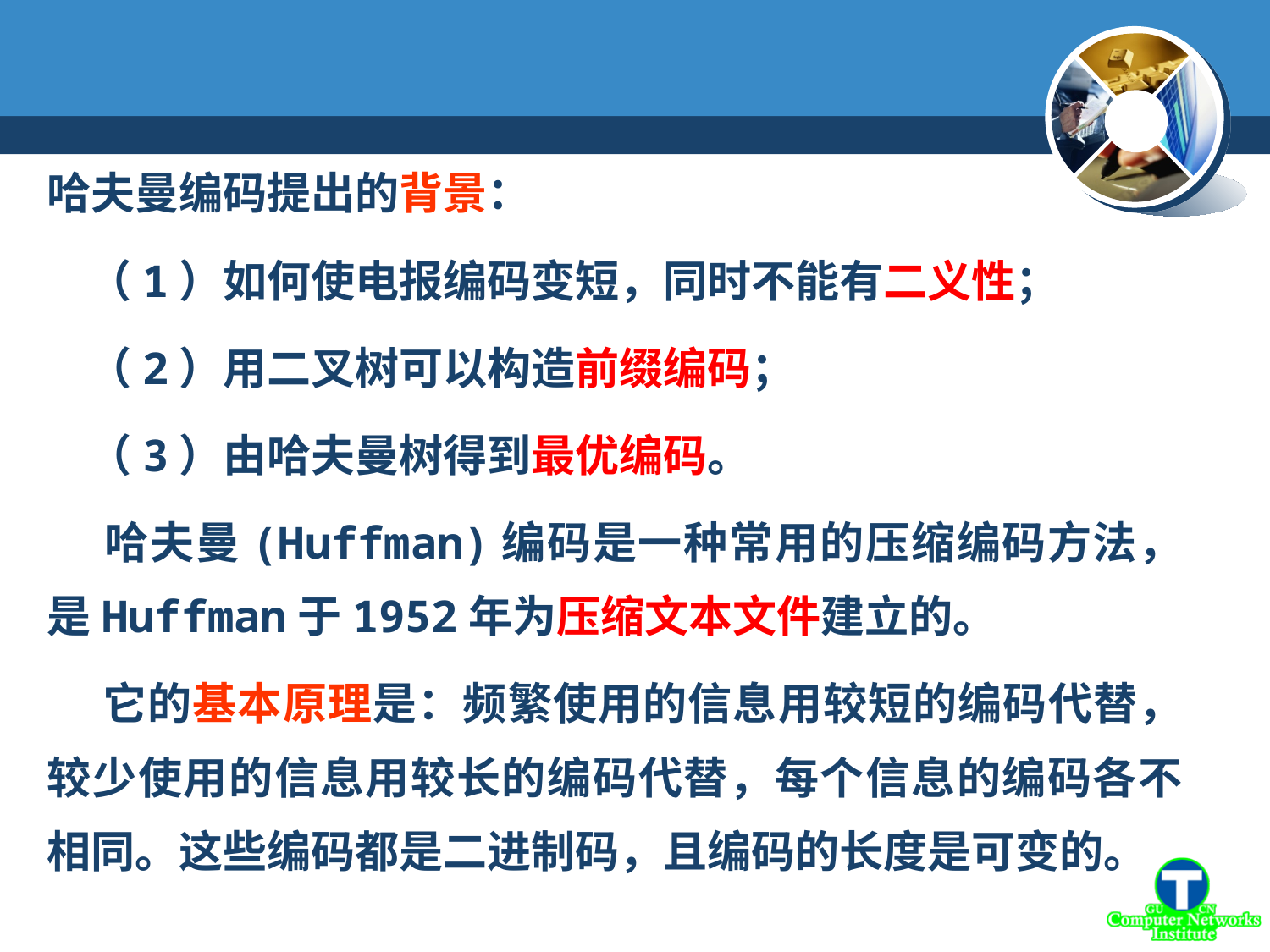

哈夫曼编码提出的背景：
   （1）如何使电报编码变短，同时不能有二义性；
   （2）用二叉树可以构造前缀编码；
   （3）由哈夫曼树得到最优编码。
    哈夫曼(Huffman)编码是一种常用的压缩编码方法，是Huffman于1952年为压缩文本文件建立的。
    它的基本原理是：频繁使用的信息用较短的编码代替，较少使用的信息用较长的编码代替，每个信息的编码各不相同。这些编码都是二进制码，且编码的长度是可变的。
126